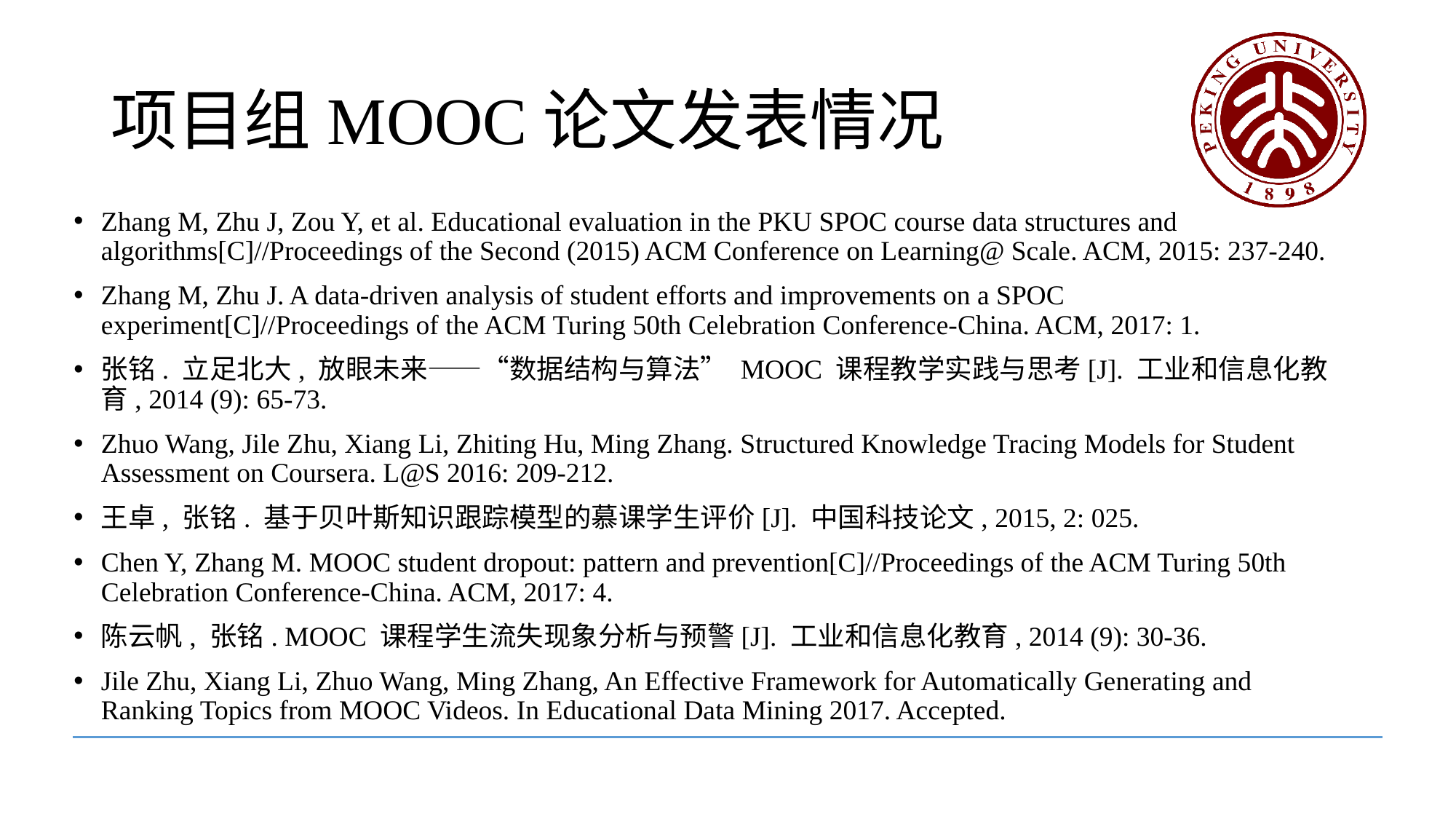

# 项目组MOOC论文发表情况
Zhang M, Zhu J, Zou Y, et al. Educational evaluation in the PKU SPOC course data structures and algorithms[C]//Proceedings of the Second (2015) ACM Conference on Learning@ Scale. ACM, 2015: 237-240.
Zhang M, Zhu J. A data-driven analysis of student efforts and improvements on a SPOC experiment[C]//Proceedings of the ACM Turing 50th Celebration Conference-China. ACM, 2017: 1.
张铭. 立足北大, 放眼未来——“数据结构与算法” MOOC 课程教学实践与思考[J]. 工业和信息化教育, 2014 (9): 65-73.
Zhuo Wang, Jile Zhu, Xiang Li, Zhiting Hu, Ming Zhang. Structured Knowledge Tracing Models for Student Assessment on Coursera. L@S 2016: 209-212.
王卓, 张铭. 基于贝叶斯知识跟踪模型的慕课学生评价[J]. 中国科技论文, 2015, 2: 025.
Chen Y, Zhang M. MOOC student dropout: pattern and prevention[C]//Proceedings of the ACM Turing 50th Celebration Conference-China. ACM, 2017: 4.
陈云帆, 张铭. MOOC 课程学生流失现象分析与预警[J]. 工业和信息化教育, 2014 (9): 30-36.
Jile Zhu, Xiang Li, Zhuo Wang, Ming Zhang, An Effective Framework for Automatically Generating and Ranking Topics from MOOC Videos. In Educational Data Mining 2017. Accepted.